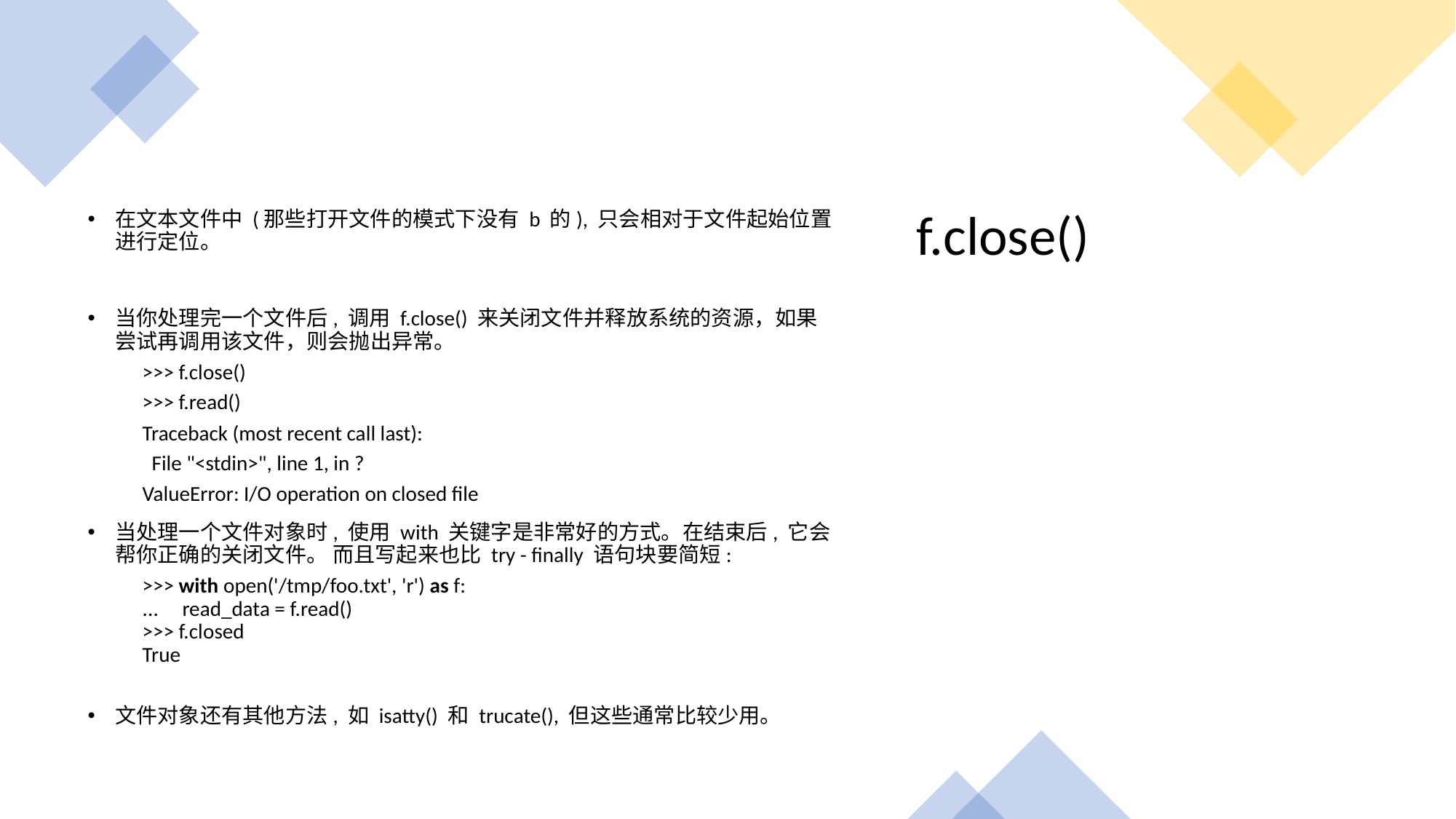

在文本文件中 (那些打开文件的模式下没有 b 的), 只会相对于文件起始位置进行定位。

当你处理完一个文件后, 调用 f.close() 来关闭文件并释放系统的资源，如果尝试再调用该文件，则会抛出异常。
>>> f.close()
>>> f.read()
Traceback (most recent call last):
  File "<stdin>", line 1, in ?
ValueError: I/O operation on closed file
当处理一个文件对象时, 使用 with 关键字是非常好的方式。在结束后, 它会帮你正确的关闭文件。 而且写起来也比 try - finally 语句块要简短:
>>> with open('/tmp/foo.txt', 'r') as f:
...     read_data = f.read()
>>> f.closed
True
文件对象还有其他方法, 如 isatty() 和 trucate(), 但这些通常比较少用。

# f.close()